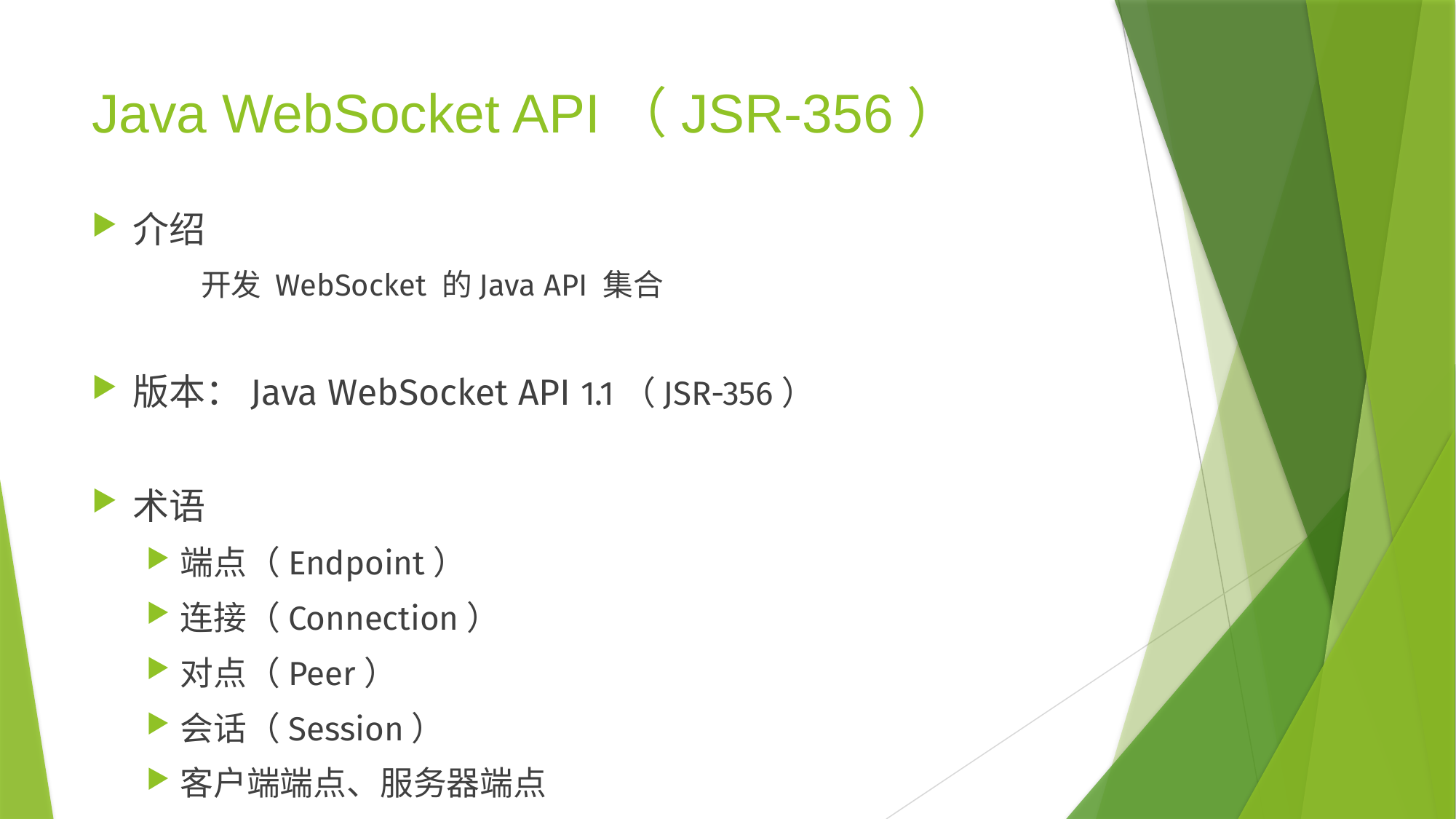

# Java WebSocket API（JSR-356）
介绍
	开发 WebSocket 的Java API 集合

版本：Java WebSocket API 1.1（JSR-356）

术语
端点（Endpoint）
连接（Connection）
对点（Peer）
会话（Session）
客户端端点、服务器端点